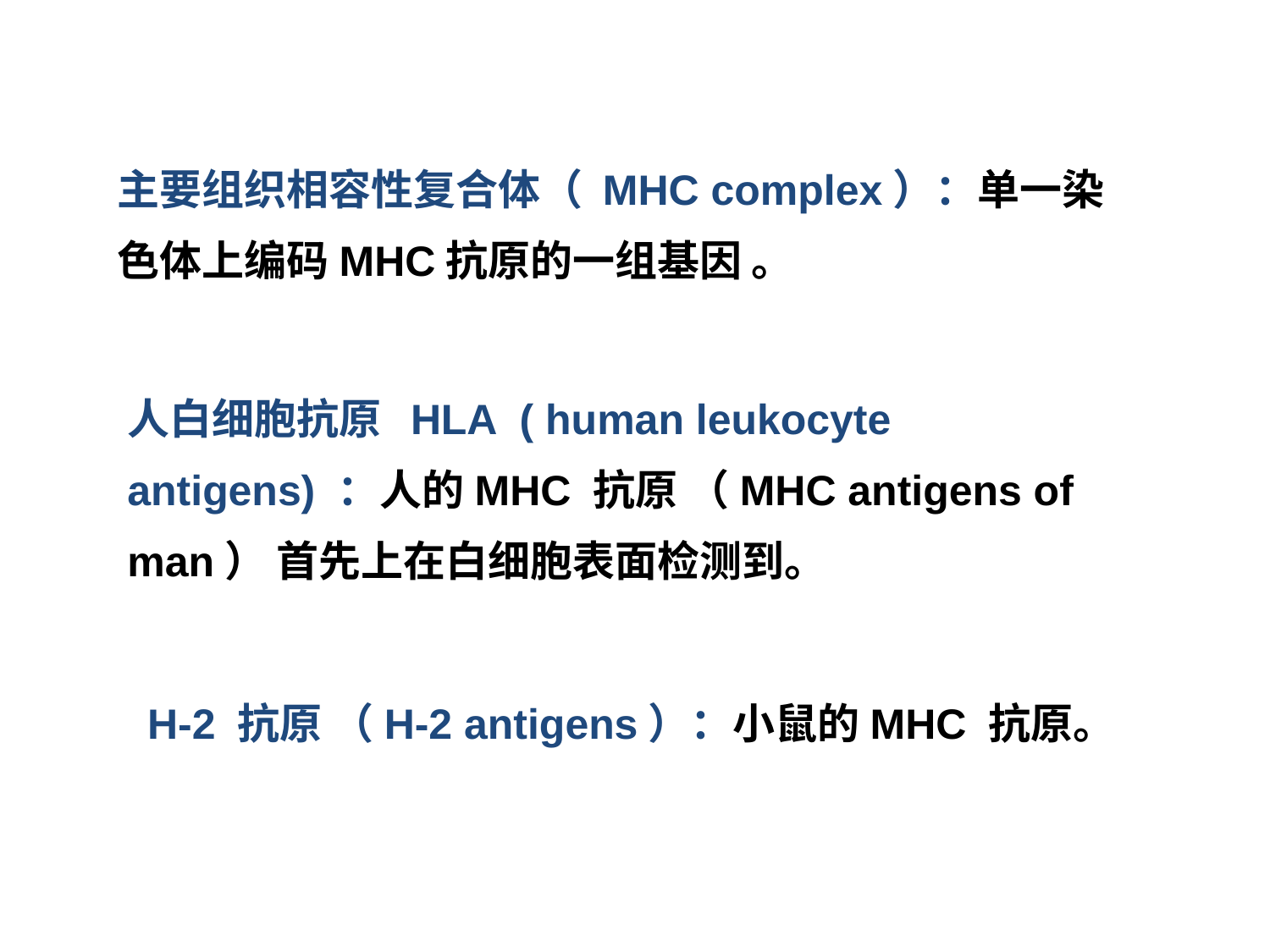

主要组织相容性复合体（ MHC complex）：单一染色体上编码MHC抗原的一组基因 。
人白细胞抗原  HLA  ( human leukocyte antigens) ：人的MHC 抗原 （MHC antigens of man） 首先上在白细胞表面检测到。
H-2 抗原 （H-2 antigens）：小鼠的MHC 抗原。